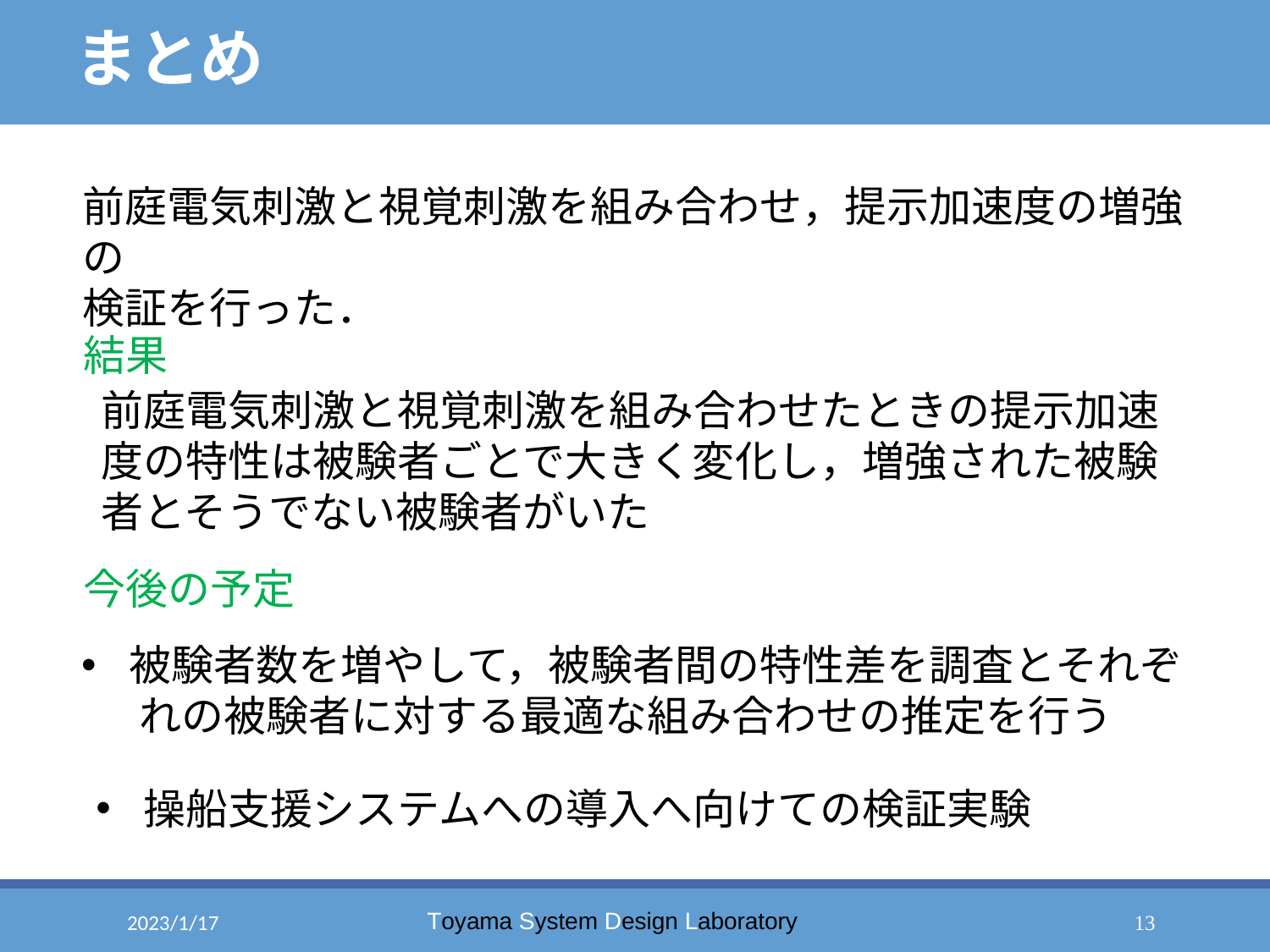

# まとめ
前庭電気刺激と視覚刺激を組み合わせ，提示加速度の増強の
検証を行った．
結果
前庭電気刺激と視覚刺激を組み合わせたときの提示加速度の特性は被験者ごとで大きく変化し，増強された被験者とそうでない被験者がいた
今後の予定
被験者数を増やして，被験者間の特性差を調査とそれぞ
     れの被験者に対する最適な組み合わせの推定を行う
操船支援システムへの導入へ向けての検証実験
2023/1/17
13